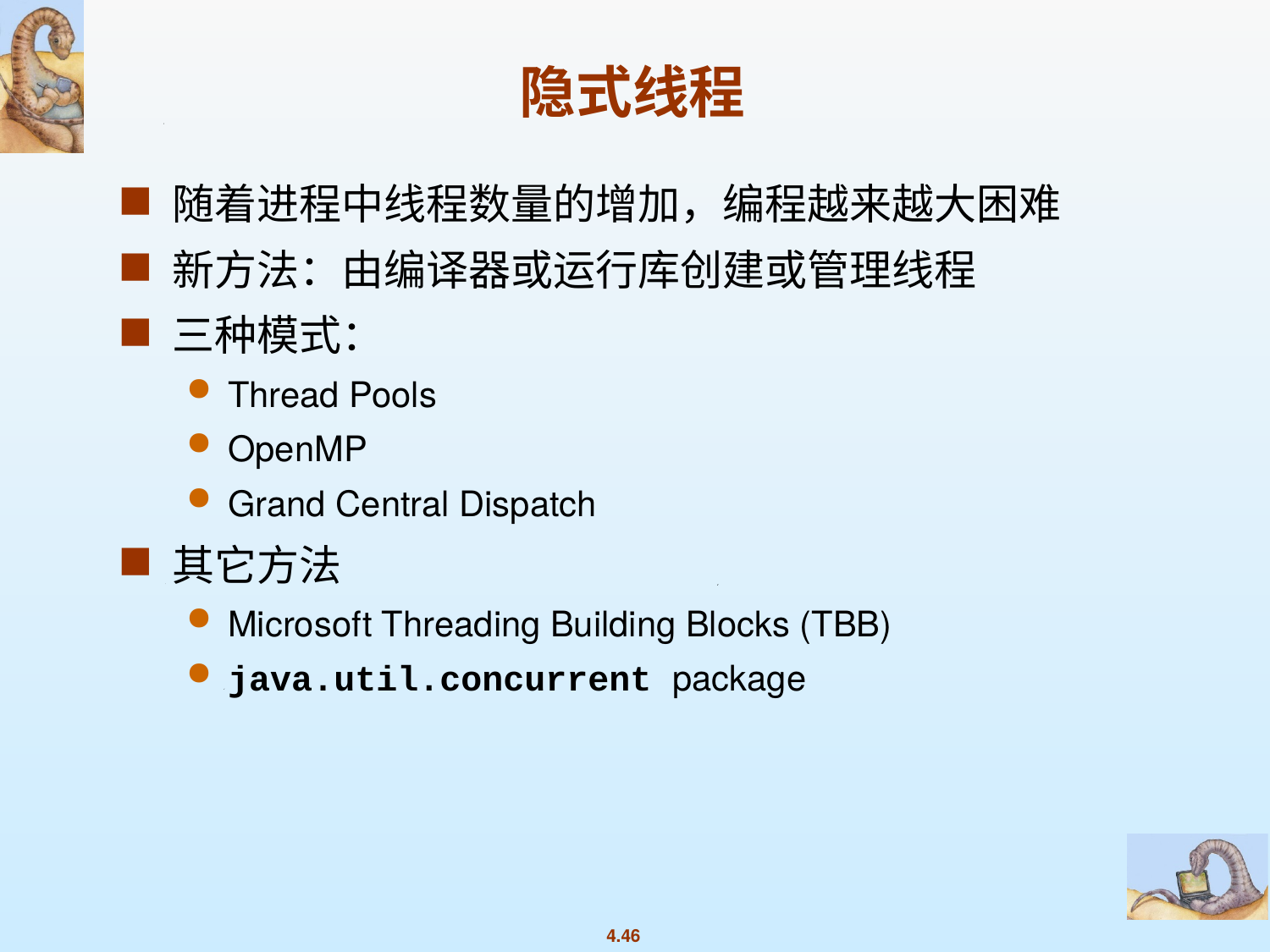

# 隐式线程
随着进程中线程数量的增加，编程越来越大困难
新方法：由编译器或运行库创建或管理线程
三种模式：
Thread Pools
OpenMP
Grand Central Dispatch
其它方法
Microsoft Threading Building Blocks (TBB)
java.util.concurrent package